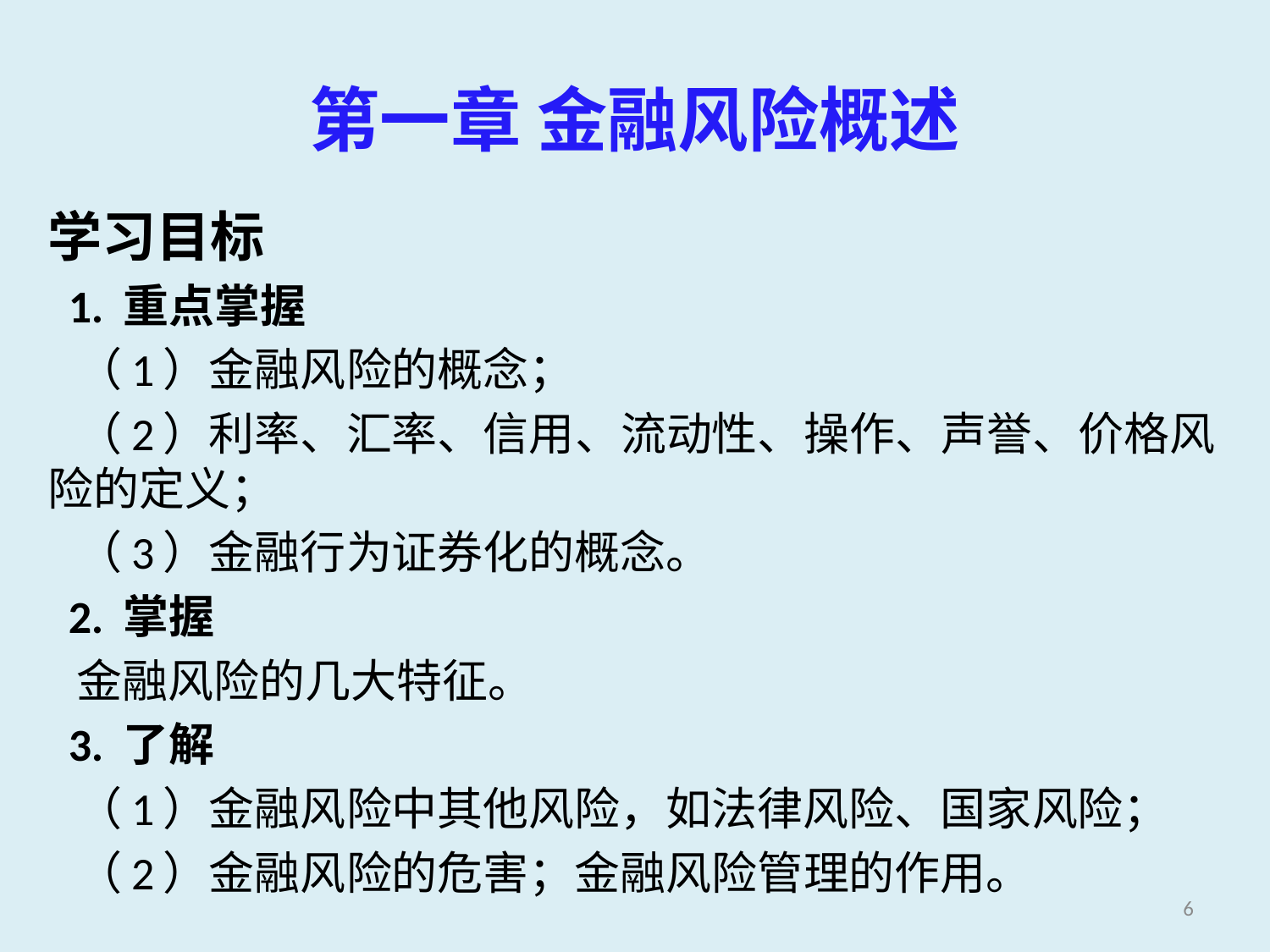

# 第一章 金融风险概述
学习目标
  1. 重点掌握
  （1）金融风险的概念；
  （2）利率、汇率、信用、流动性、操作、声誉、价格风险的定义；
  （3）金融行为证券化的概念。
  2. 掌握
  金融风险的几大特征。
  3. 了解
  （1）金融风险中其他风险，如法律风险、国家风险；
  （2）金融风险的危害；金融风险管理的作用。
6